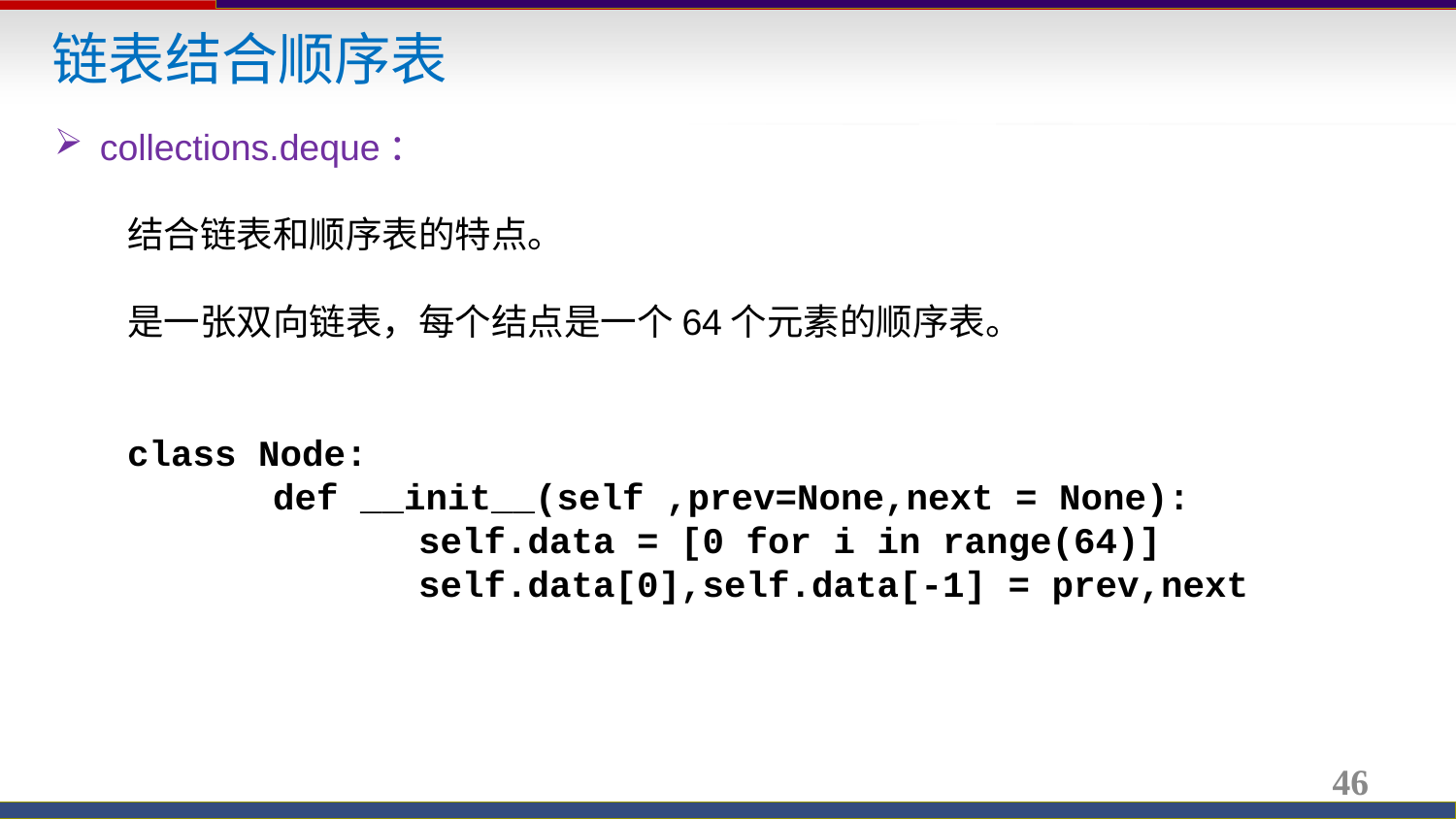

链表结合顺序表
collections.deque：

结合链表和顺序表的特点。

是一张双向链表，每个结点是一个64个元素的顺序表。

class Node:
	def __init__(self ,prev=None,next = None):
		self.data = [0 for i in range(64)]
		self.data[0],self.data[-1] = prev,next